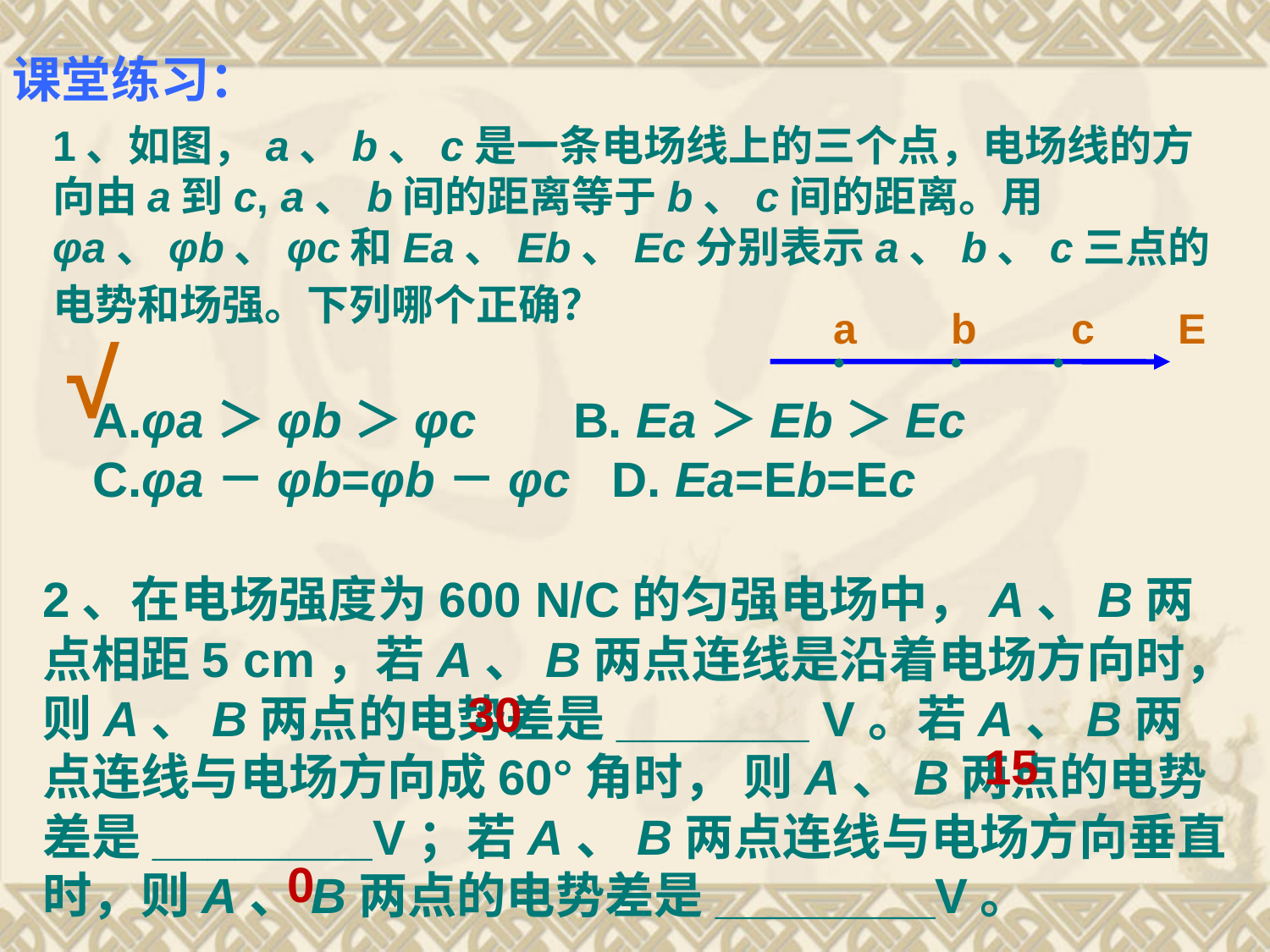

课堂练习：
1、如图，a、b、c是一条电场线上的三个点，电场线的方向由a到c, a、b间的距离等于b、c间的距离。用φa、φb、φc和Ea、Eb、Ec分别表示a、b、c三点的电势和场强。下列哪个正确？
 a        b        c       E
●
●
●

A.φa＞φb＞φc       B. Ea＞Eb＞Ec
C.φa－φb=φb－φc   D. Ea=Eb=Ec
2、在电场强度为600 N/C的匀强电场中，A、B两点相距5 cm，若A、B两点连线是沿着电场方向时，则A、B两点的电势差是_______ V。若A、B两点连线与电场方向成60°角时， 则A、B两点的电势差是________V；若A、B两点连线与电场方向垂直时，则A、B两点的电势差是________V。
√
30
15
0